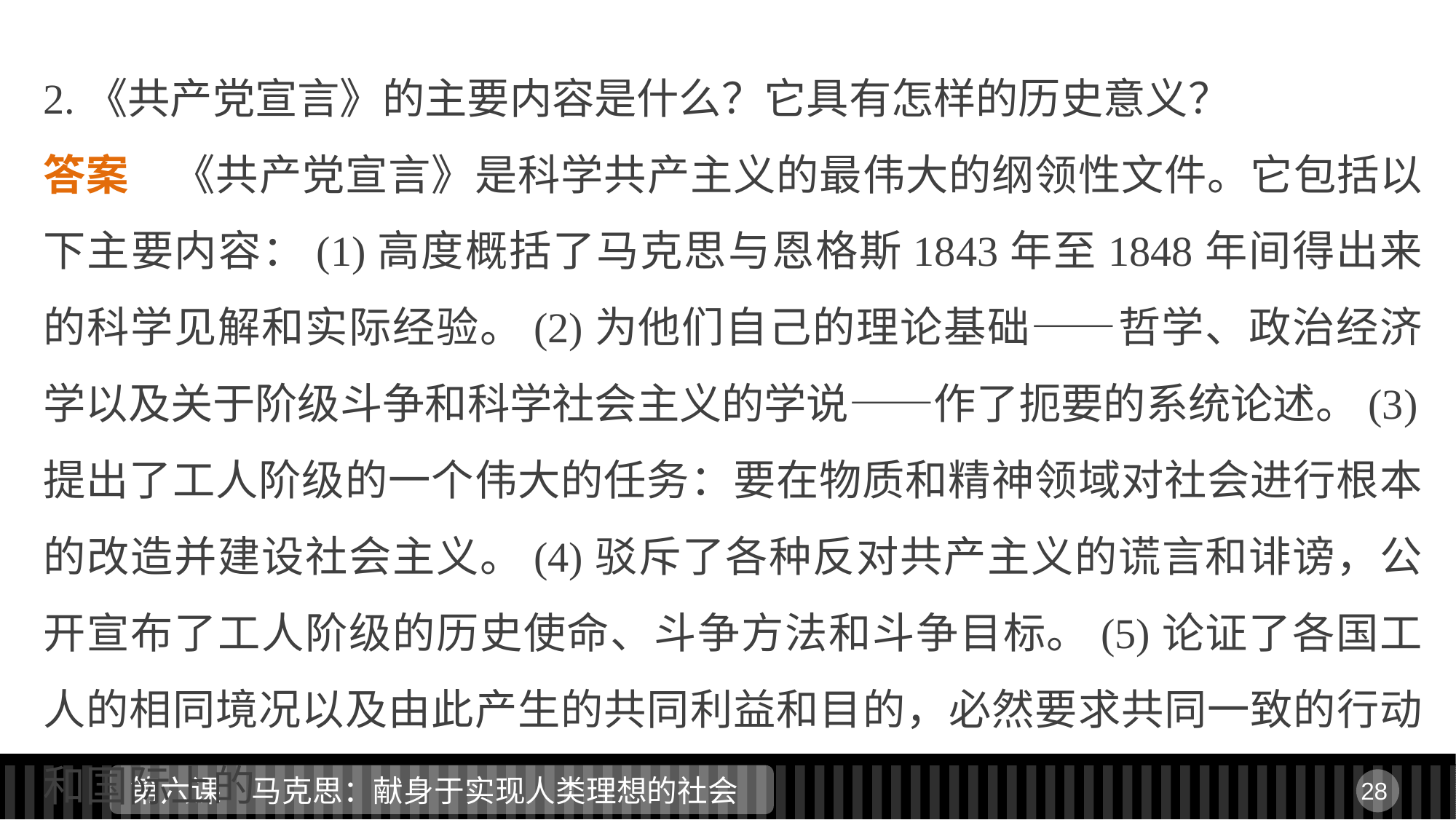

2.《共产党宣言》的主要内容是什么？它具有怎样的历史意义？
答案　《共产党宣言》是科学共产主义的最伟大的纲领性文件。它包括以下主要内容：(1)高度概括了马克思与恩格斯1843年至1848年间得出来的科学见解和实际经验。(2)为他们自己的理论基础——哲学、政治经济学以及关于阶级斗争和科学社会主义的学说——作了扼要的系统论述。(3)提出了工人阶级的一个伟大的任务：要在物质和精神领域对社会进行根本的改造并建设社会主义。(4)驳斥了各种反对共产主义的谎言和诽谤，公开宣布了工人阶级的历史使命、斗争方法和斗争目标。(5)论证了各国工人的相同境况以及由此产生的共同利益和目的，必然要求共同一致的行动和国际上的